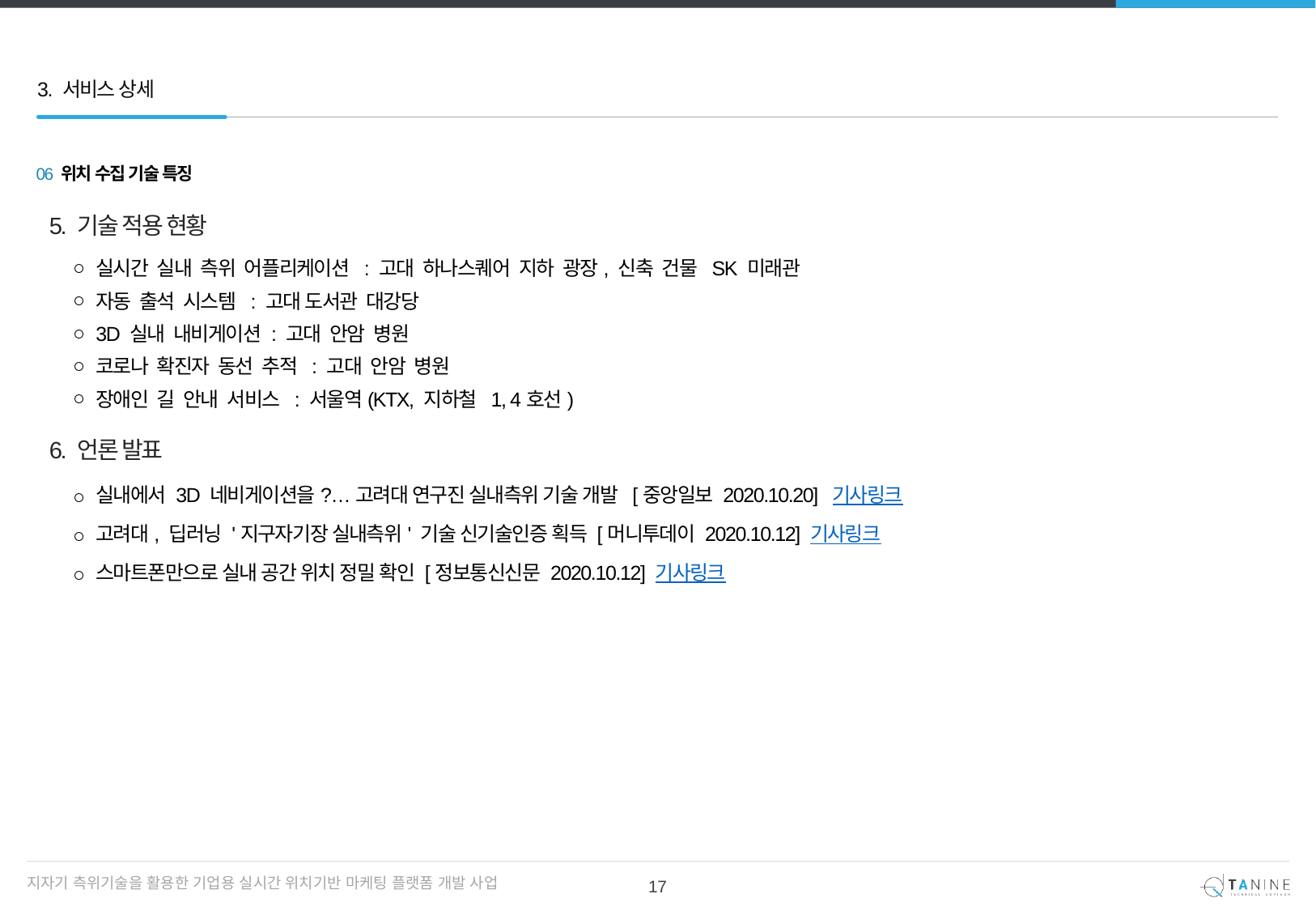

3. 서비스 상세
 06 위치 수집 기술 특징
5. 기술 적용 현황
실시간  실내  측위  어플리케이션  : 고대  하나스퀘어  지하  광장, 신축  건물  SK 미래관
자동  출석  시스템  : 고대 도서관  대강당
3D 실내  내비게이션 : 고대  안암  병원
코로나  확진자  동선  추적  : 고대  안암  병원
장애인  길  안내  서비스  : 서울역(KTX, 지하철  1, 4호선)
6. 언론 발표
실내에서 3D 네비게이션을?…고려대 연구진 실내측위 기술 개발  [중앙일보 2020.10.20]  기사링크
고려대, 딥러닝 '지구자기장 실내측위' 기술 신기술인증 획득 [머니투데이 2020.10.12] 기사링크
스마트폰만으로 실내 공간 위치 정밀 확인 [정보통신신문 2020.10.12] 기사링크
지자기 측위기술을 활용한 기업용 실시간 위치기반 마케팅 플랫폼 개발 사업